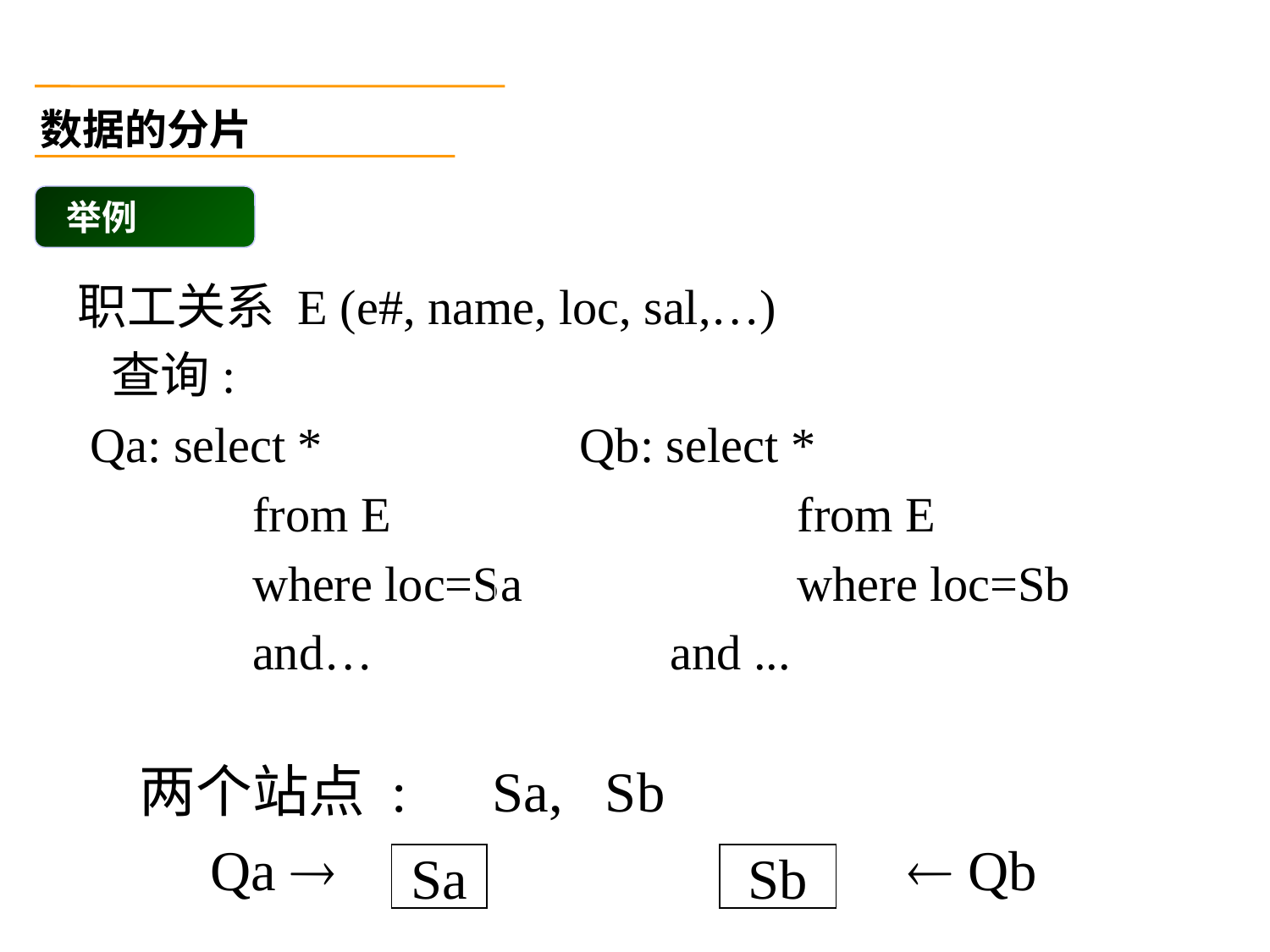

数据的分片

 举例
职工关系 E (e#, name, loc, sal,…)
  查询:
 Qa: select *		      Qb: select *
		from E			   from E
		where loc=Sa		   where loc=Sb
		and…			   and ...

两个站点 :      Sa,   Sb
     Qa →  			               ← Qb
Sa
Sb